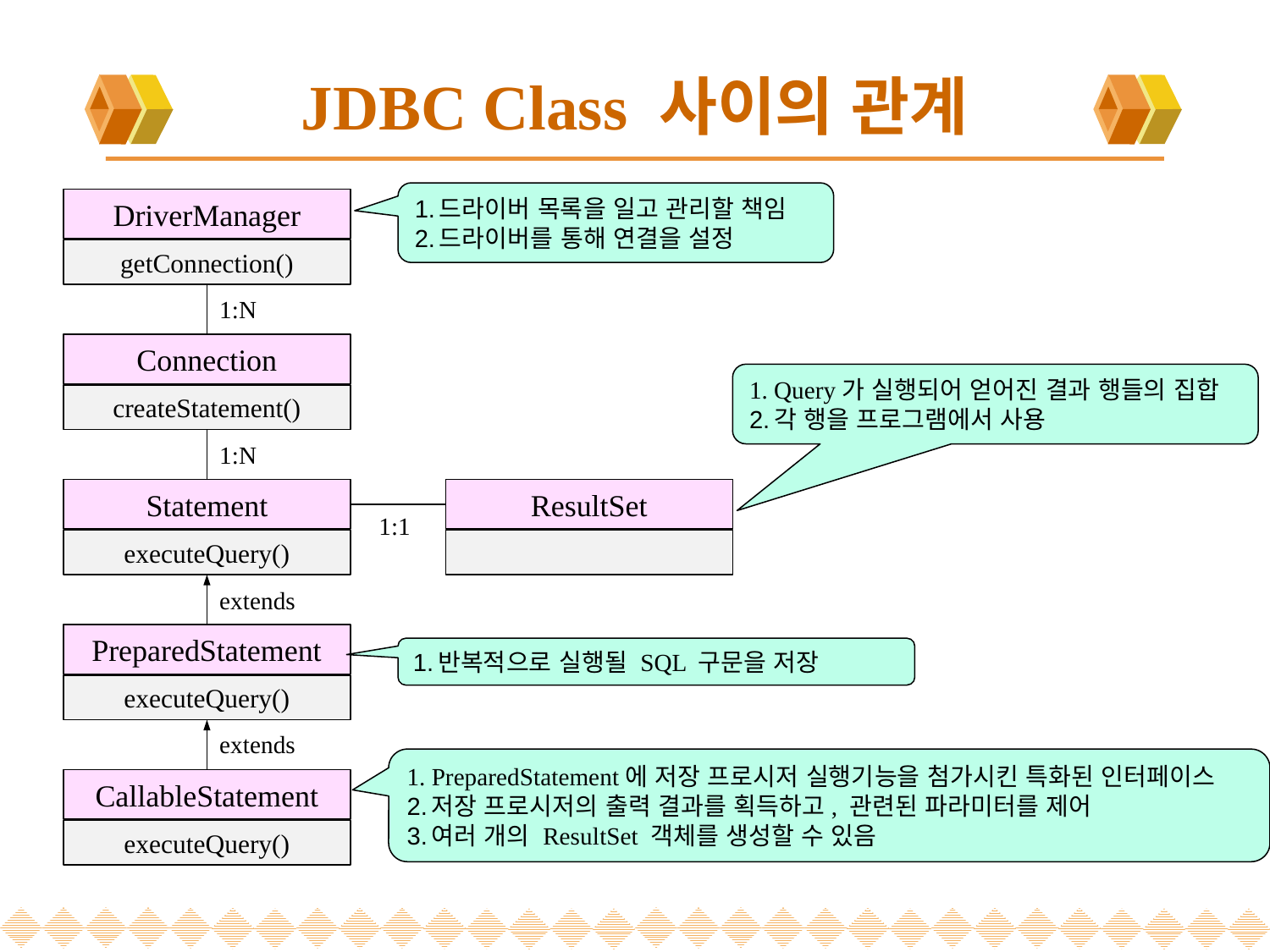

# JDBC Class 사이의 관계
드라이버 목록을 일고 관리할 책임
드라이버를 통해 연결을 설정
DriverManager
getConnection()
1:N
Connection
createStatement()
1:N
Statement
executeQuery()
ResultSet

1:1
extends
PreparedStatement
executeQuery()
extends
CallableStatement
executeQuery()
Query가 실행되어 얻어진 결과 행들의 집합
각 행을 프로그램에서 사용
반복적으로 실행될 SQL 구문을 저장
PreparedStatement에 저장 프로시저 실행기능을 첨가시킨 특화된 인터페이스
저장 프로시저의 출력 결과를 획득하고, 관련된 파라미터를 제어
여러 개의 ResultSet 객체를 생성할 수 있음